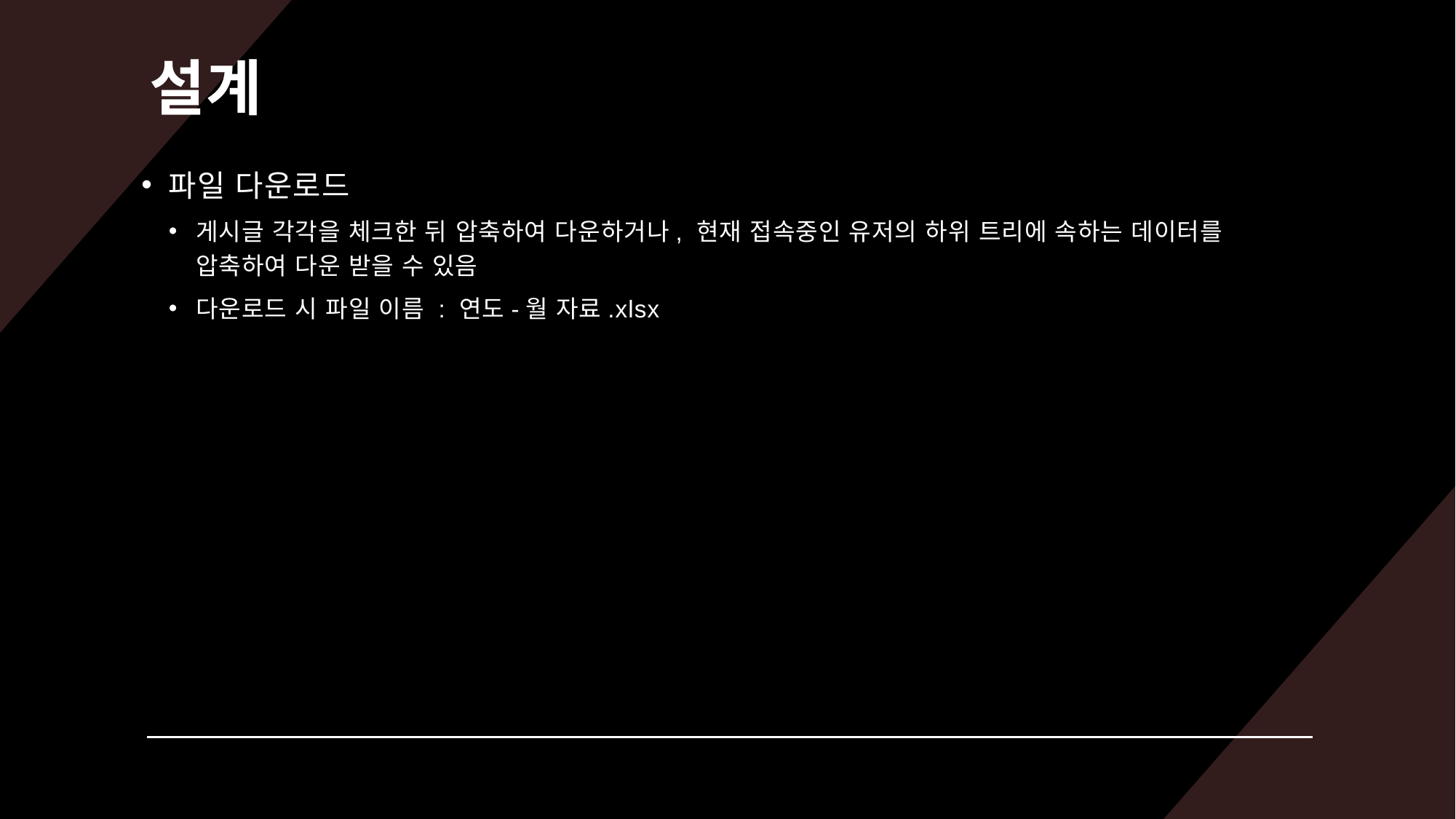

# 설계
파일 다운로드
게시글 각각을 체크한 뒤 압축하여 다운하거나, 현재 접속중인 유저의 하위 트리에 속하는 데이터를 압축하여 다운 받을 수 있음
다운로드 시 파일 이름 : 연도-월 자료.xlsx